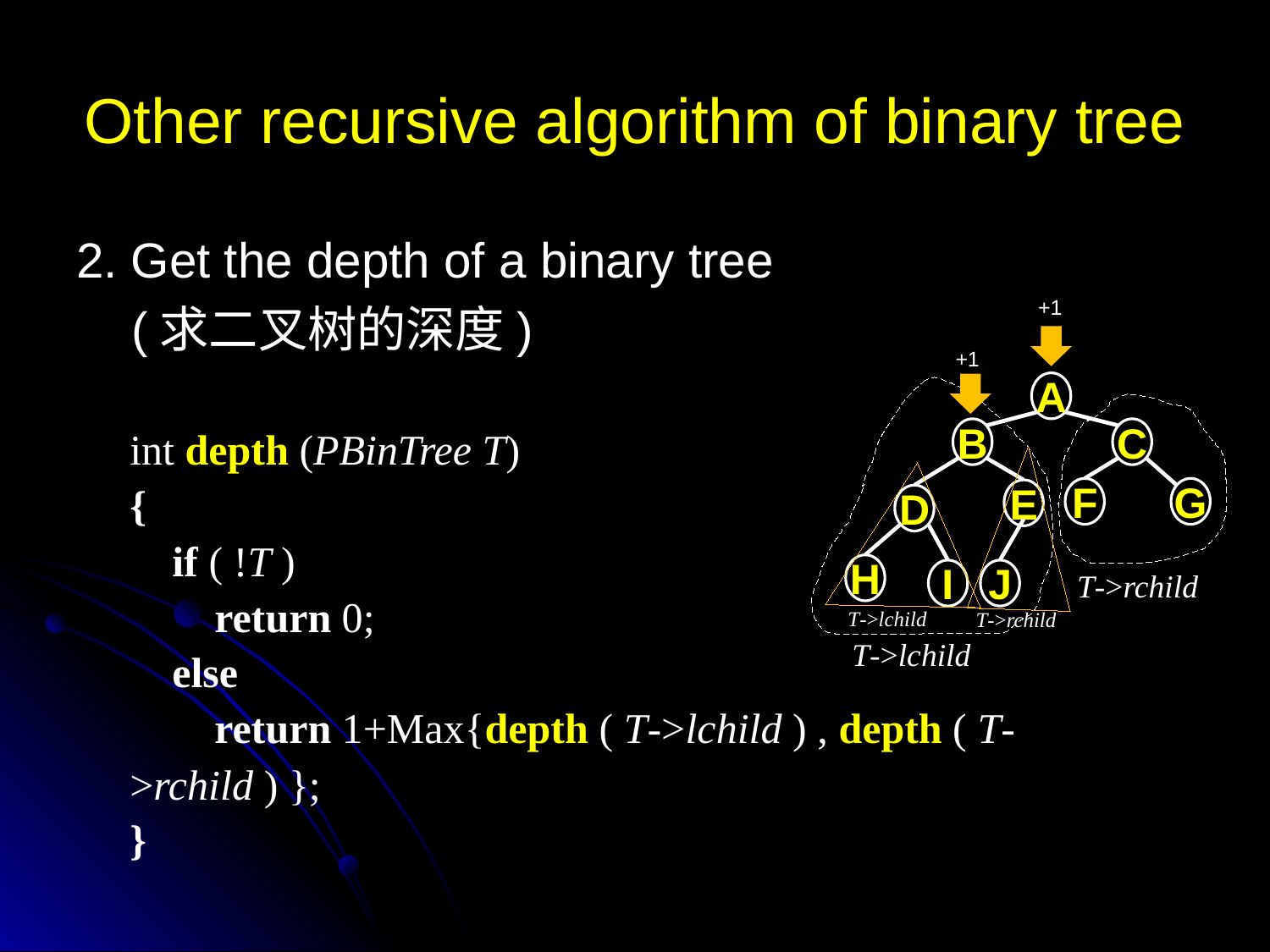

# Other recursive algorithm of binary tree
2. Get the depth of a binary tree
    (求二叉树的深度)
+1

+1

int depth (PBinTree T)
{
    if ( !T )
        return 0;
    else
        return 1+Max{depth ( T->lchild ) , depth ( T->rchild ) };
}
A
B
C
F
G
E
D
H
I
J

T->rchild
T->lchild
T->rchild
T->lchild